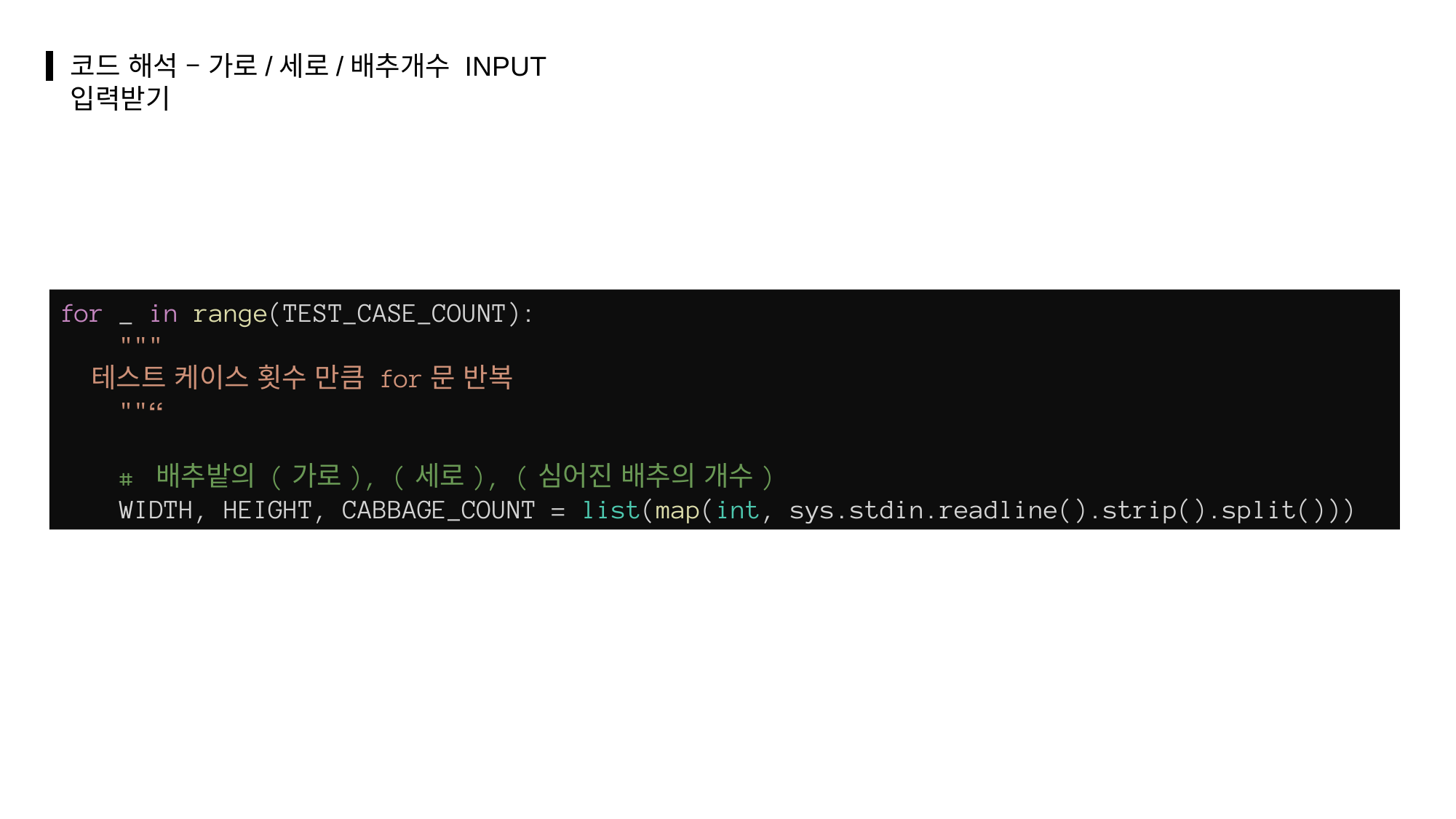

코드 해석 – 가로/세로/배추개수 INPUT 입력받기
medium
bold
extrabold

for _ in range(TEST_CASE_COUNT):
    """
    테스트 케이스 횟수 만큼 for문 반복
    ""“

    # 배추밭의 (가로), (세로), (심어진 배추의 개수)
    WIDTH, HEIGHT, CABBAGE_COUNT = list(map(int, sys.stdin.readline().strip().split()))

주제